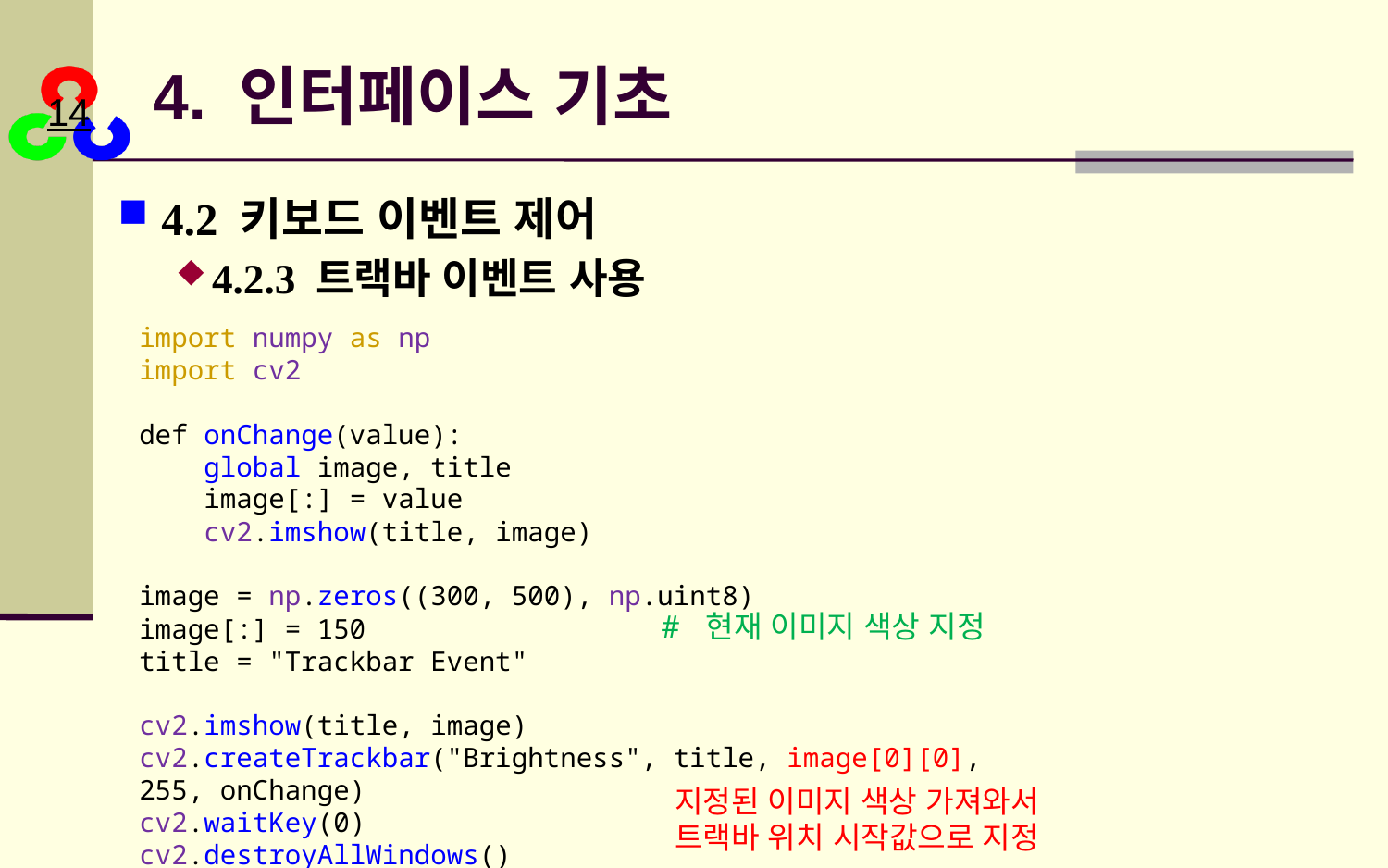

# 4. 인터페이스 기초
4.2 키보드 이벤트 제어
4.2.3 트랙바 이벤트 사용
import numpy as np
import cv2
def onChange(value):
    global image, title
    image[:] = value
    cv2.imshow(title, image)
image = np.zeros((300, 500), np.uint8)
image[:] = 150
title = "Trackbar Event"

cv2.imshow(title, image)
cv2.createTrackbar("Brightness", title, image[0][0], 255, onChange)
cv2.waitKey(0)
cv2.destroyAllWindows()
# 현재 이미지 색상 지정
지정된 이미지 색상 가져와서
트랙바 위치 시작값으로 지정